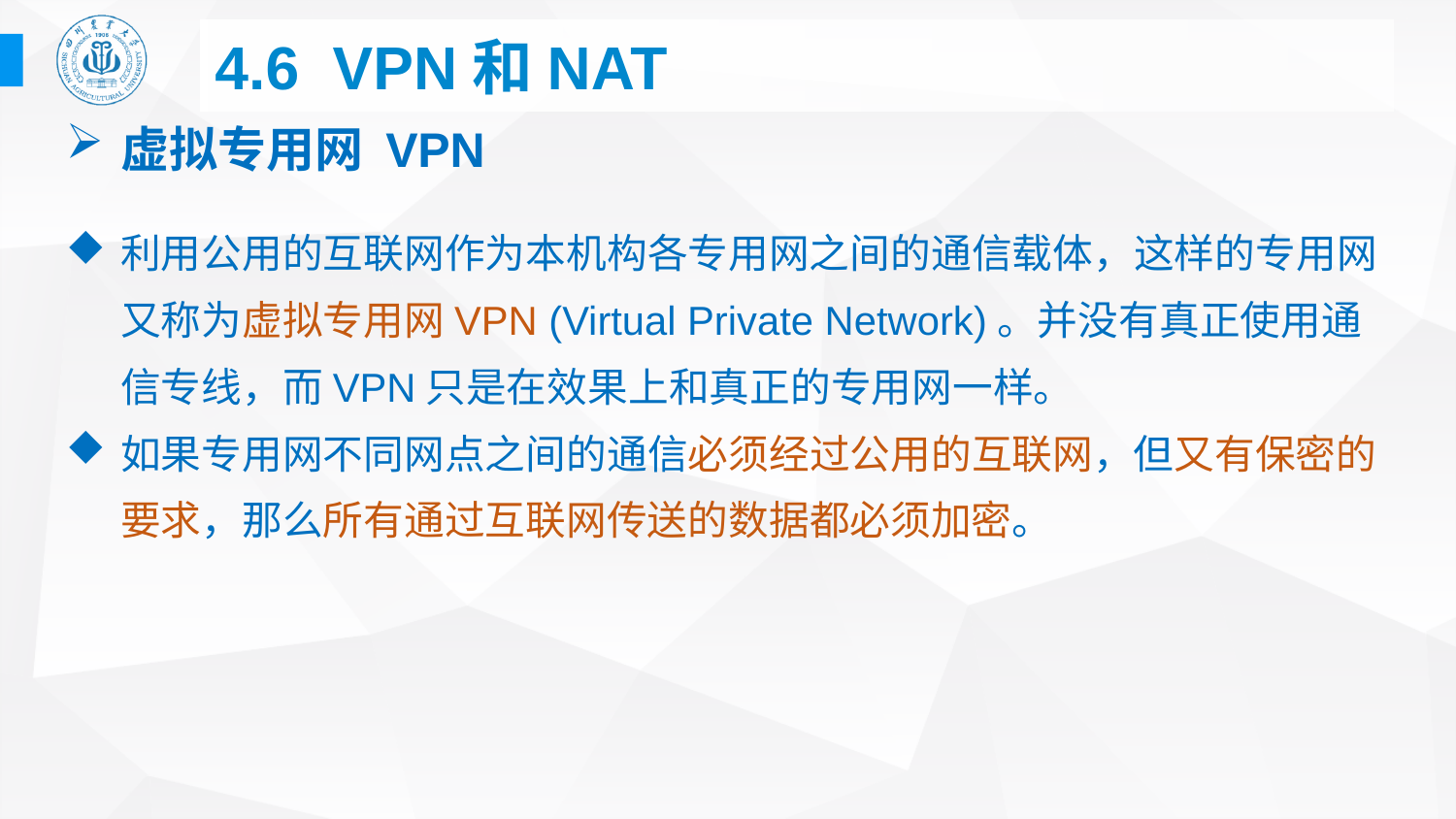

# 4.6  VPN和NAT
虚拟专用网 VPN
利用公用的互联网作为本机构各专用网之间的通信载体，这样的专用网又称为虚拟专用网VPN (Virtual Private Network)。并没有真正使用通信专线，而VPN只是在效果上和真正的专用网一样。
如果专用网不同网点之间的通信必须经过公用的互联网，但又有保密的要求，那么所有通过互联网传送的数据都必须加密。